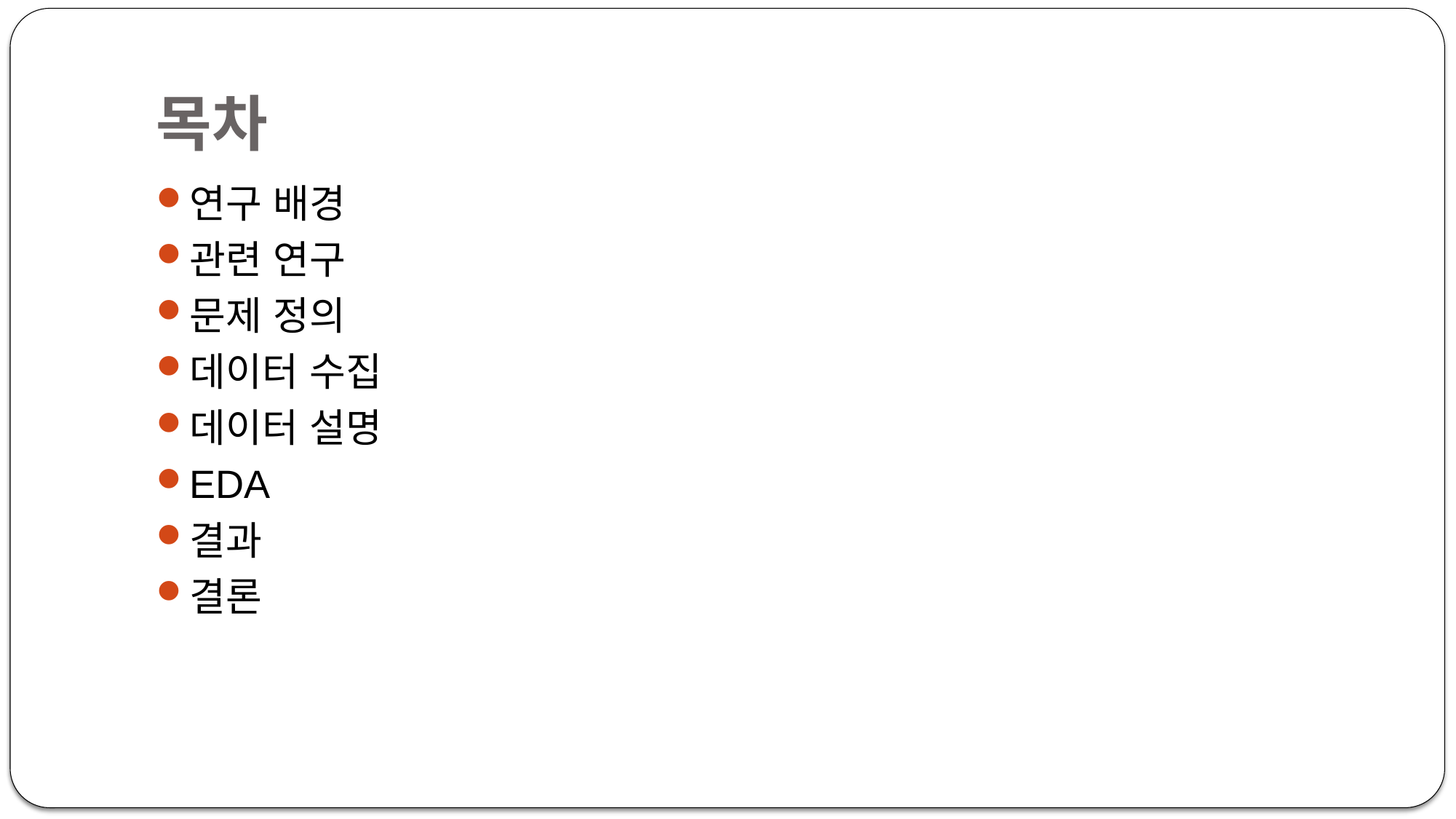

# 목차
연구 배경
관련 연구
문제 정의
데이터 수집
데이터 설명
EDA
결과
결론